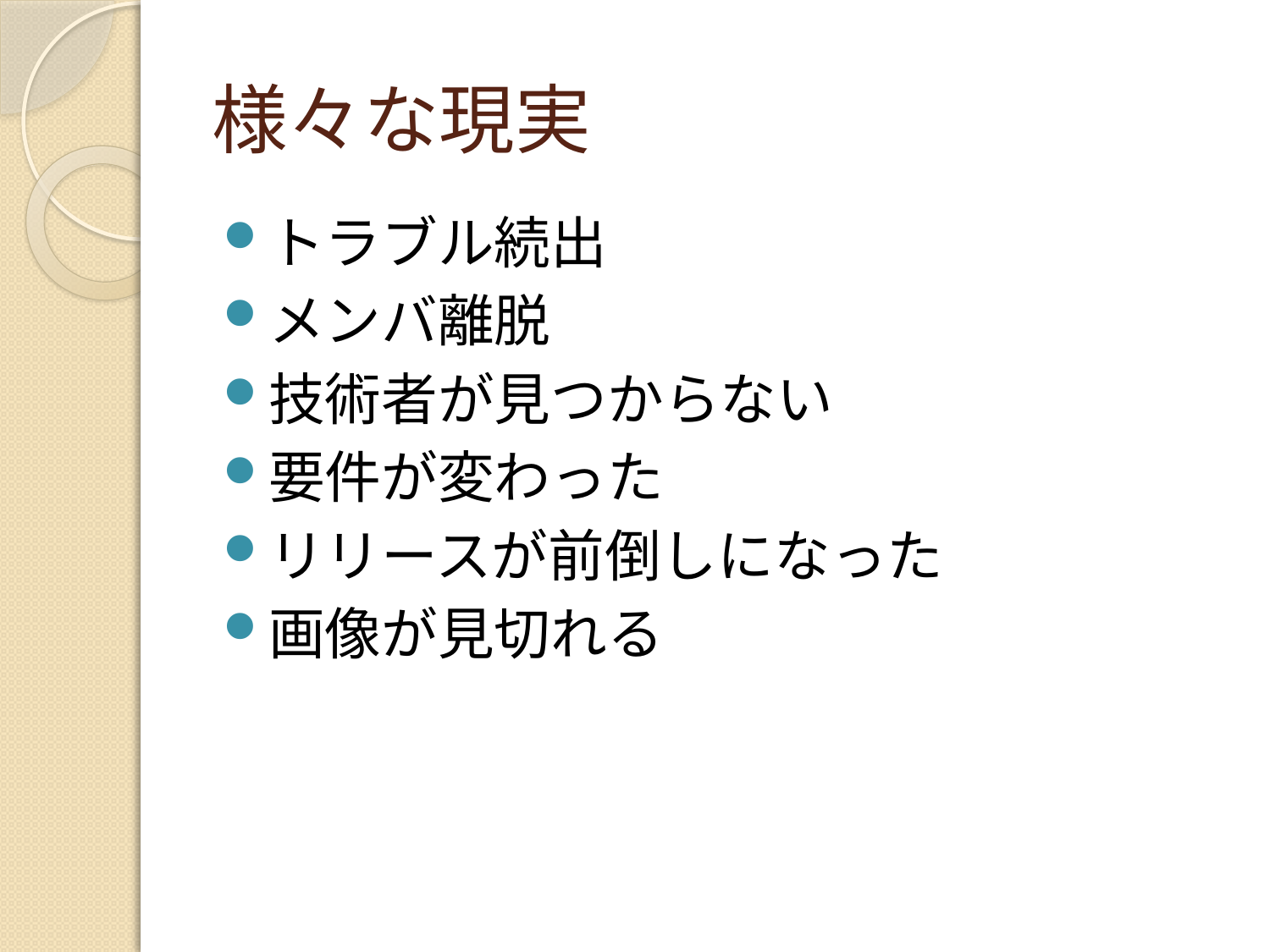

# 様々な現実
トラブル続出
メンバ離脱
技術者が見つからない
要件が変わった
リリースが前倒しになった
画像が見切れる